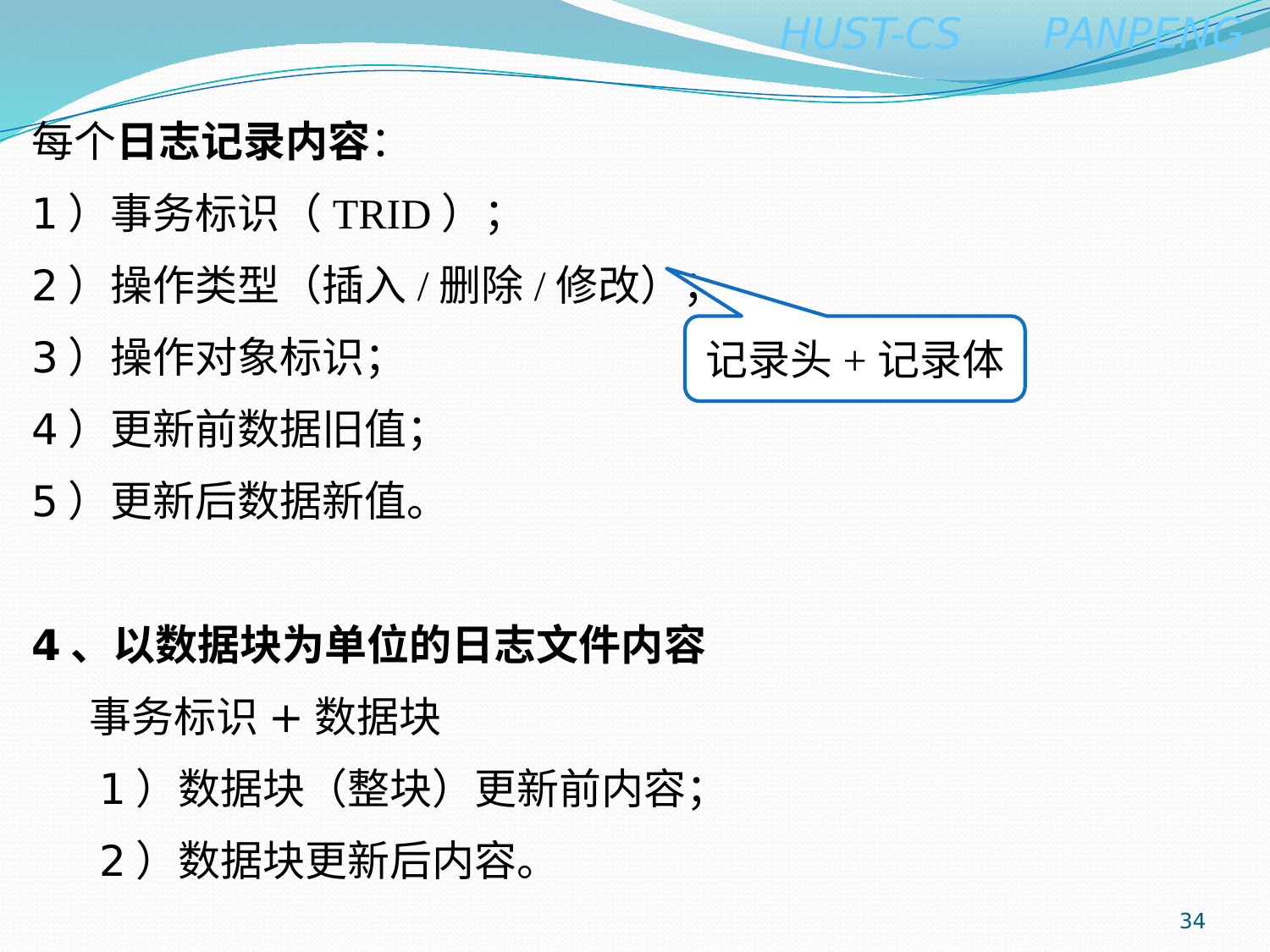

每个日志记录内容：
1）事务标识（TRID）；
2）操作类型（插入/删除/修改）；
3）操作对象标识；
4）更新前数据旧值；
5）更新后数据新值。

4、以数据块为单位的日志文件内容
     事务标识+数据块
     1）数据块（整块）更新前内容；
     2）数据块更新后内容。
记录头+记录体
34